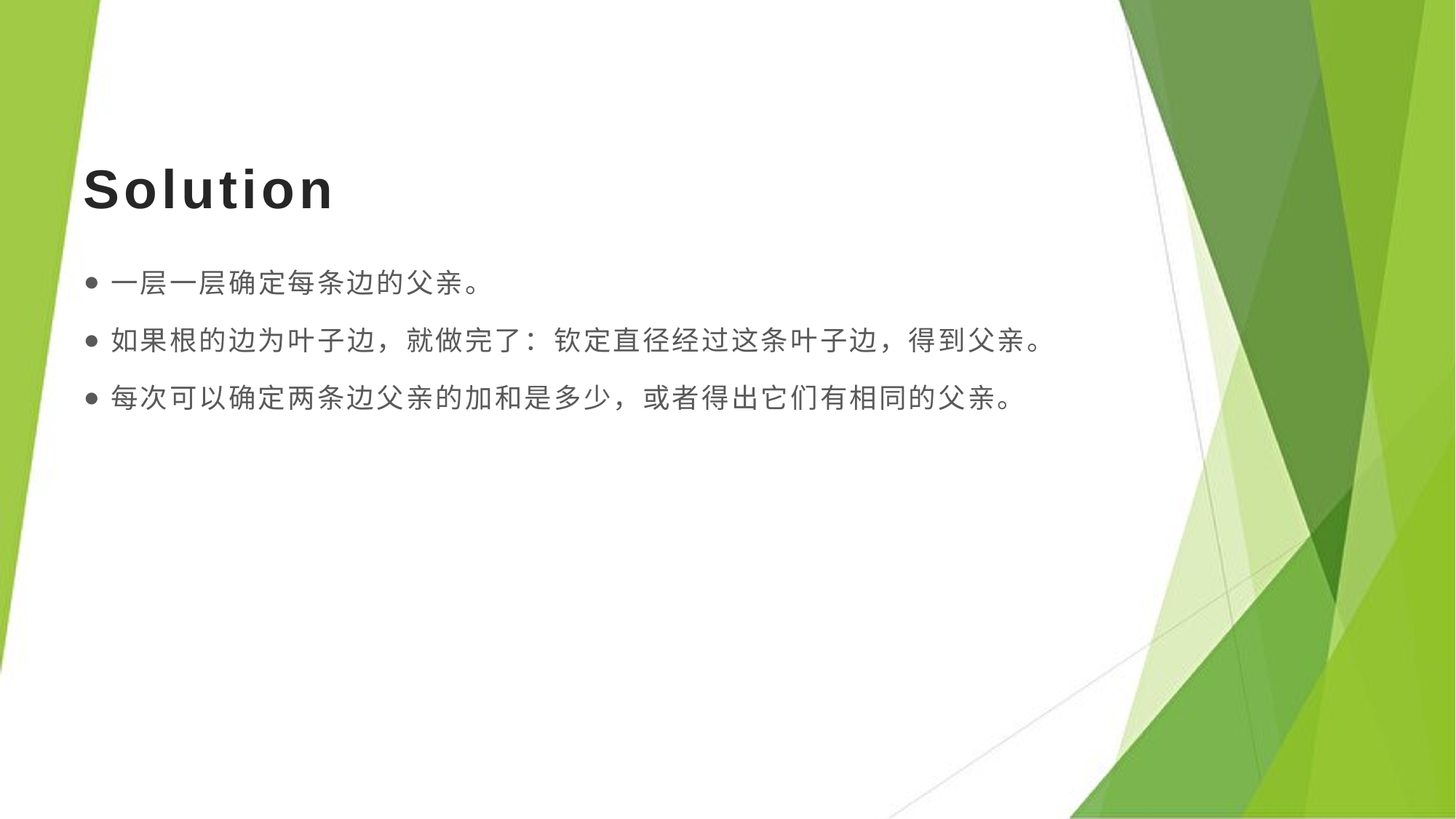

# Solution
一层一层确定每条边的父亲。
如果根的边为叶子边，就做完了：钦定直径经过这条叶子边，得到父亲。
每次可以确定两条边父亲的加和是多少，或者得出它们有相同的父亲。